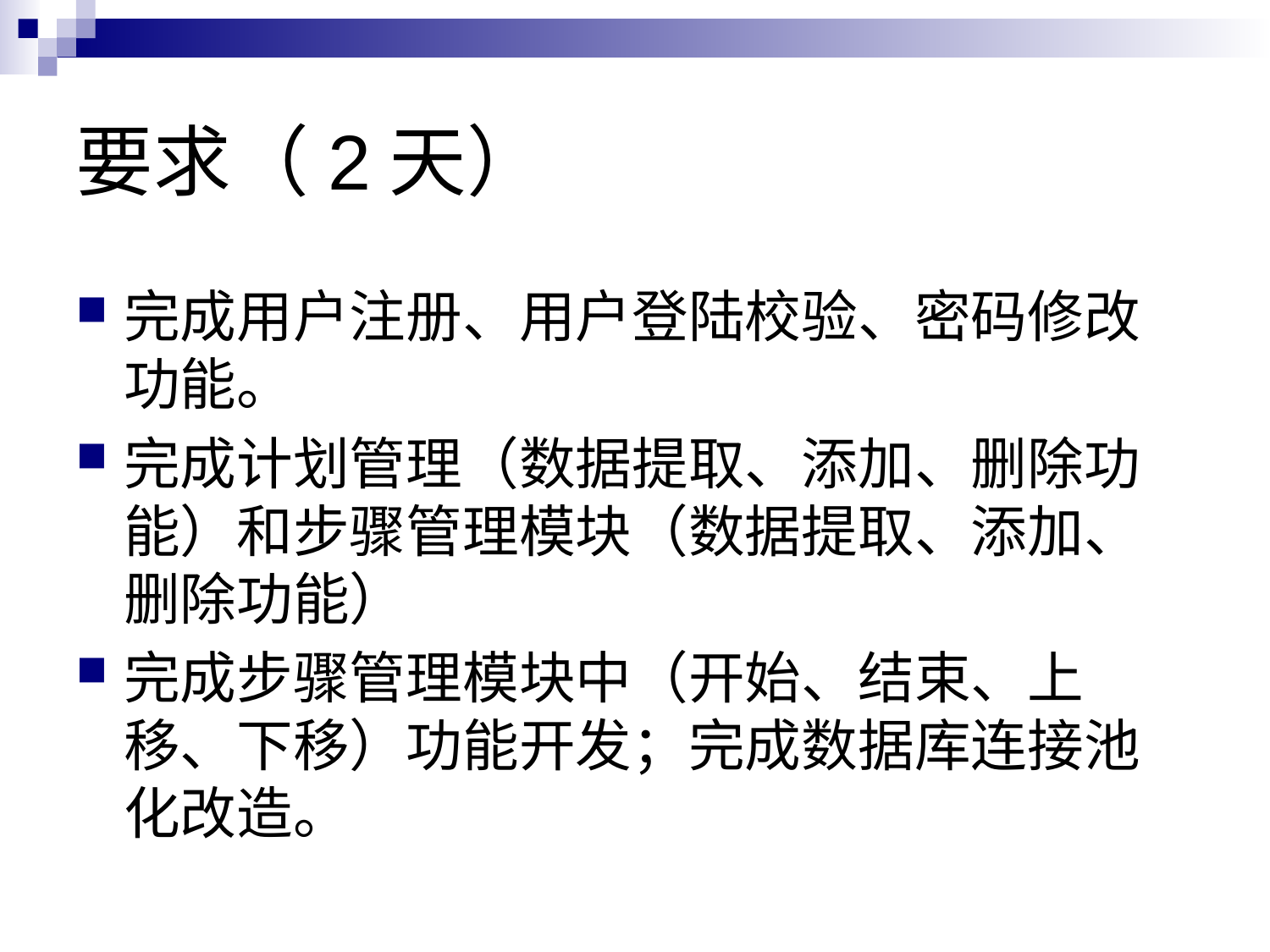

# 要求（2天）
完成用户注册、用户登陆校验、密码修改功能。
完成计划管理（数据提取、添加、删除功能）和步骤管理模块（数据提取、添加、删除功能）
完成步骤管理模块中（开始、结束、上移、下移）功能开发；完成数据库连接池化改造。